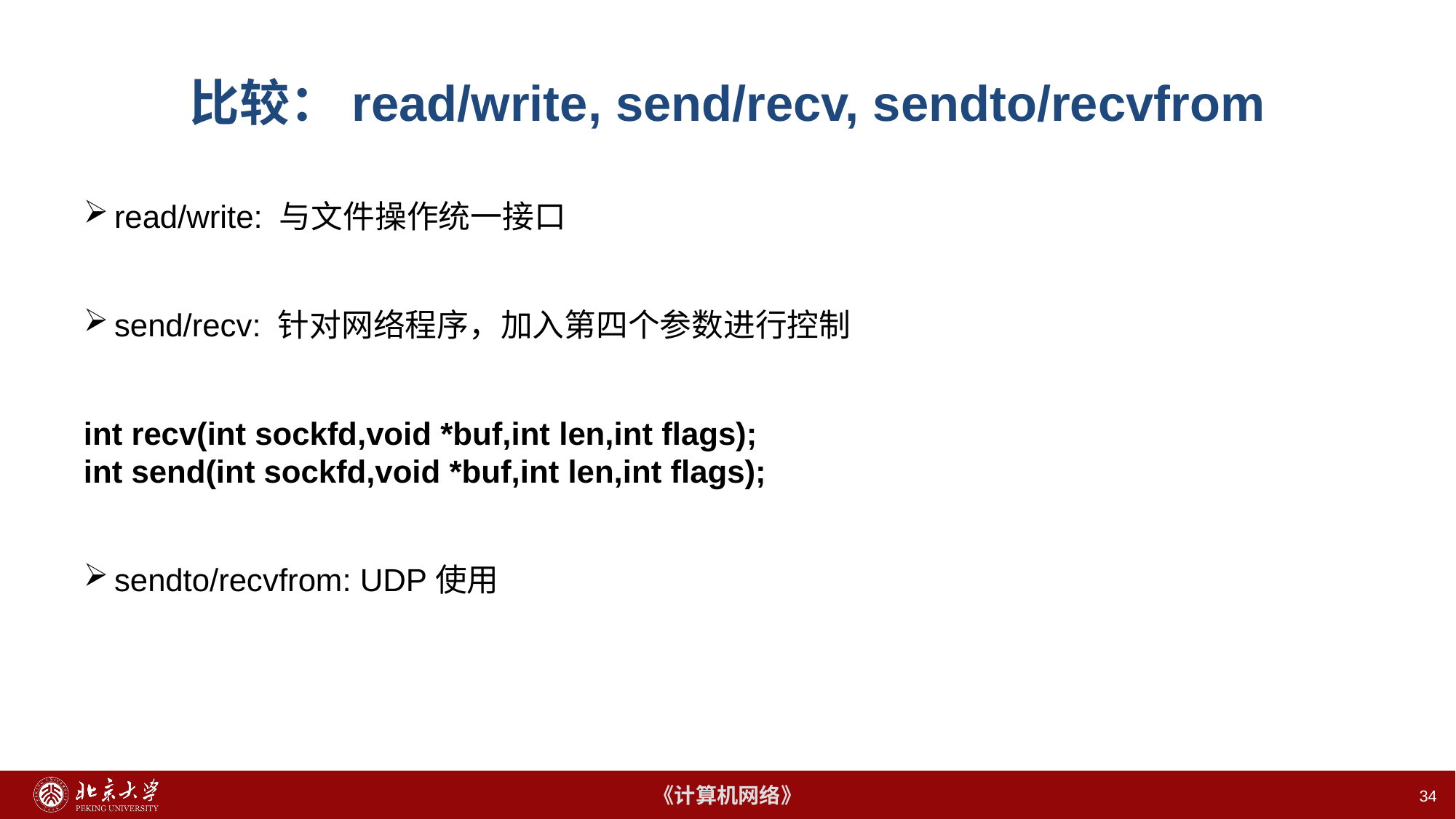

# 比较：read/write, send/recv, sendto/recvfrom
read/write: 与文件操作统一接口

send/recv: 针对网络程序，加入第四个参数进行控制

int recv(int sockfd,void *buf,int len,int flags);
int send(int sockfd,void *buf,int len,int flags);

sendto/recvfrom: UDP使用
34